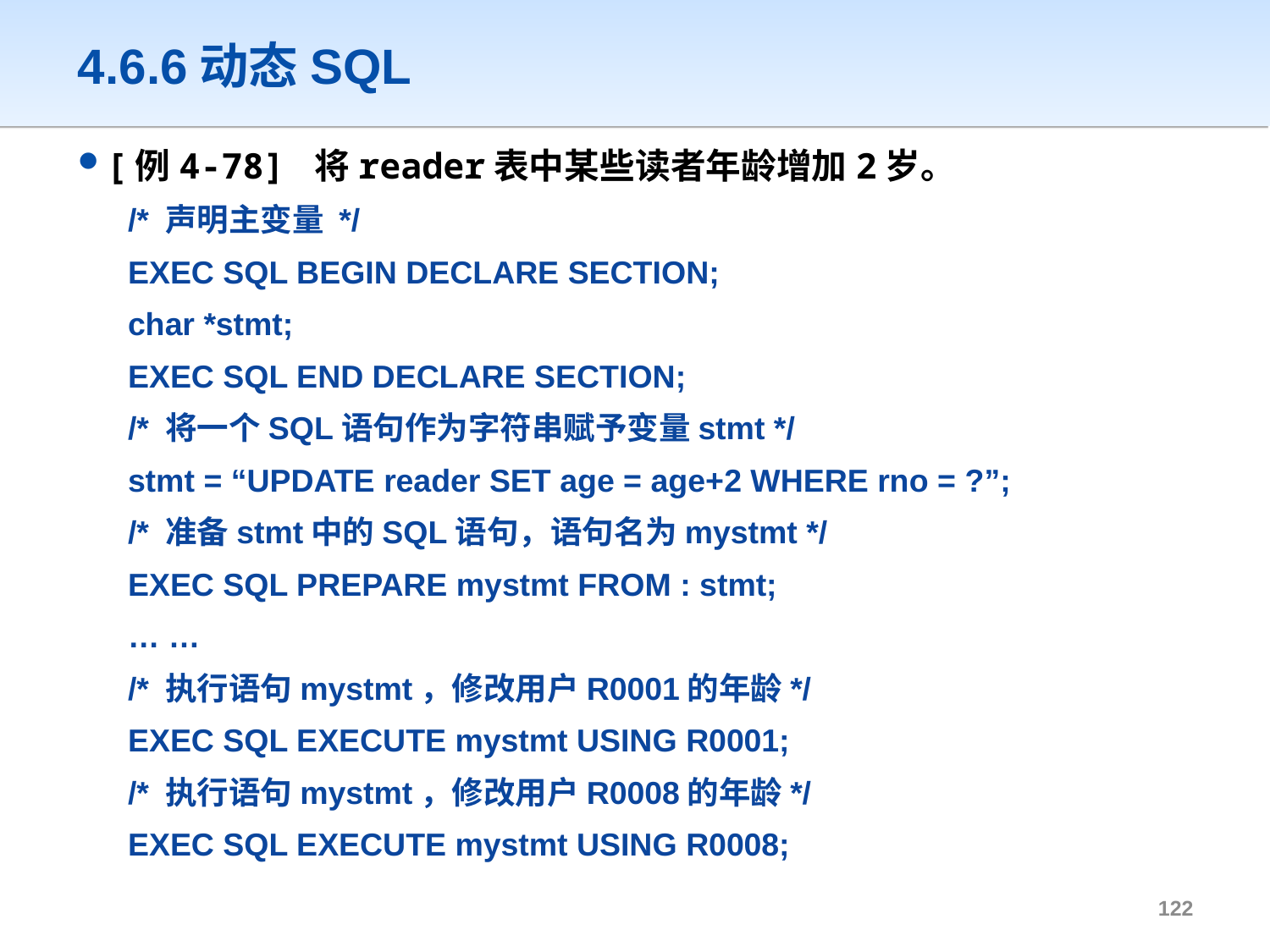

# 4.6.6动态SQL
[例4-78] 将reader表中某些读者年龄增加2岁。
/* 声明主变量 */
EXEC SQL BEGIN DECLARE SECTION;
char *stmt;
EXEC SQL END DECLARE SECTION;
/* 将一个SQL语句作为字符串赋予变量stmt */
stmt = “UPDATE reader SET age = age+2 WHERE rno = ?”;
/* 准备stmt中的SQL语句，语句名为mystmt */
EXEC SQL PREPARE mystmt FROM : stmt;
… …
/* 执行语句mystmt，修改用户R0001的年龄*/
EXEC SQL EXECUTE mystmt USING R0001;
/* 执行语句mystmt，修改用户R0008的年龄*/
EXEC SQL EXECUTE mystmt USING R0008;

122